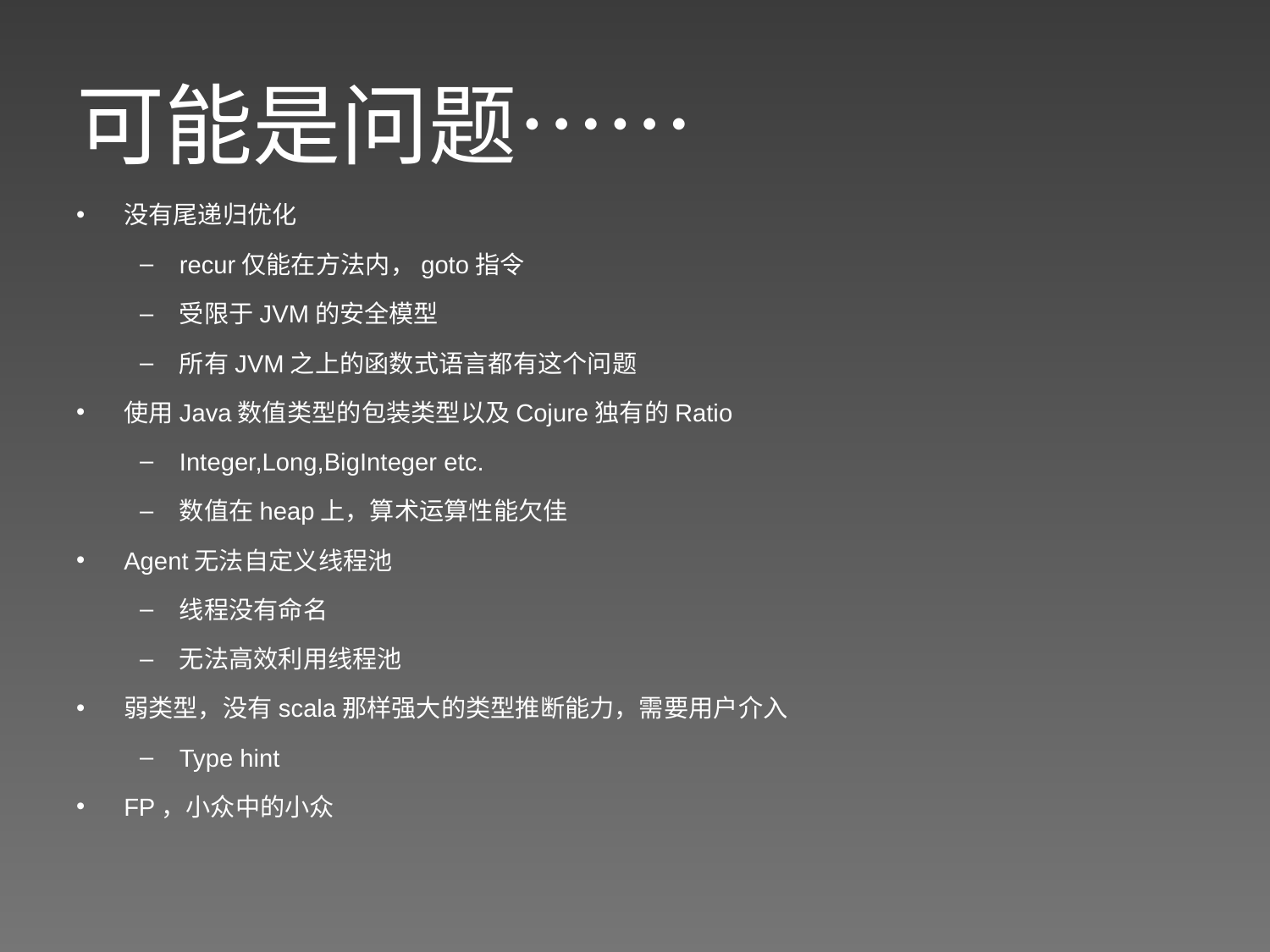

# 可能是问题……
没有尾递归优化
recur仅能在方法内，goto指令
受限于JVM的安全模型
所有JVM之上的函数式语言都有这个问题
使用Java数值类型的包装类型以及Cojure独有的Ratio
Integer,Long,BigInteger etc.
数值在heap上，算术运算性能欠佳
Agent无法自定义线程池
线程没有命名
无法高效利用线程池
弱类型，没有scala那样强大的类型推断能力，需要用户介入
Type hint
FP，小众中的小众